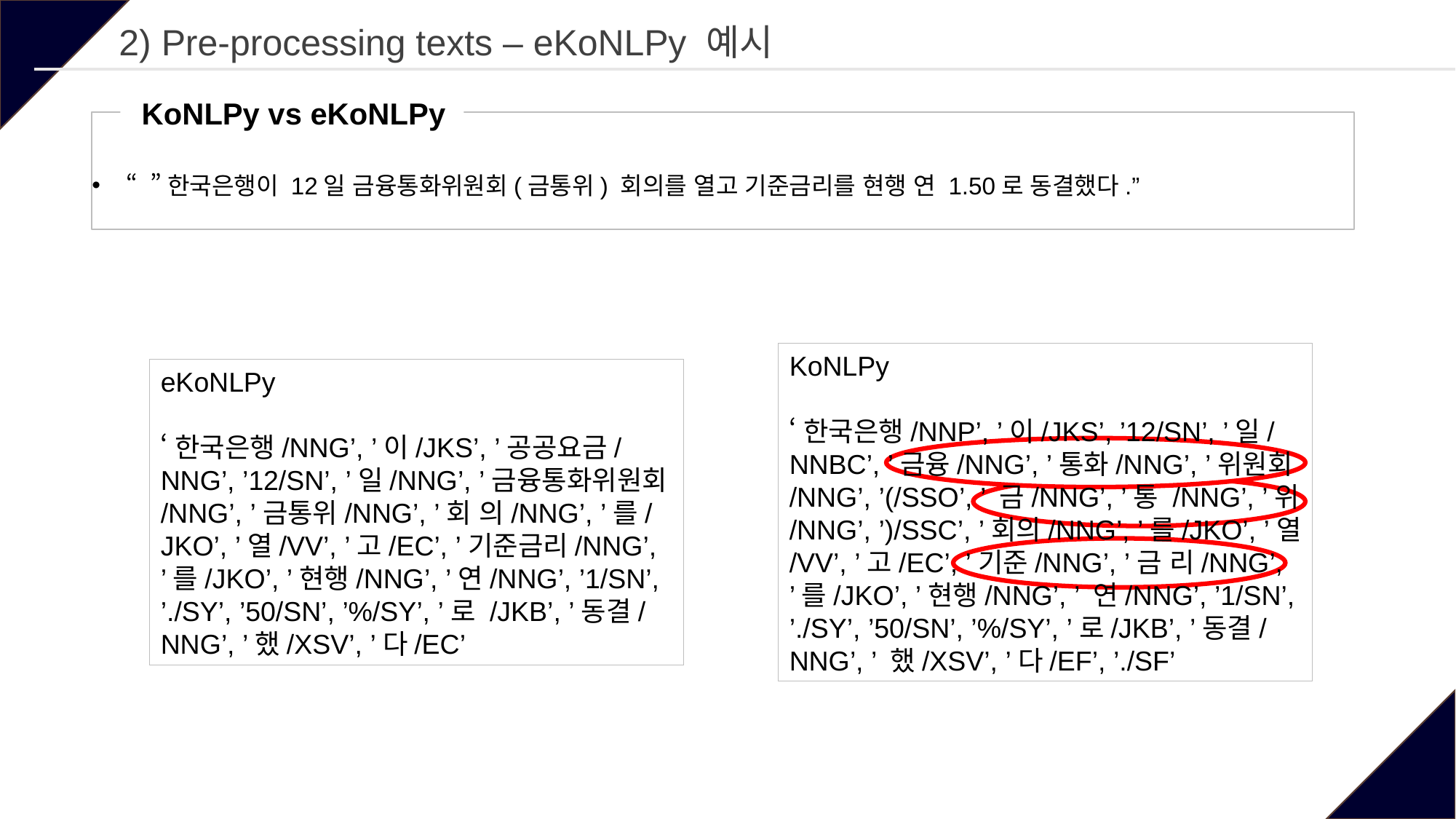

#

2) Pre-processing texts – eKoNLPy 예시

KoNLPy vs eKoNLPy

“”한국은행이 12일 금융통화위원회(금통위) 회의를 열고 기준금리를 현행 연 1.50로 동결했다.”

KoNLPy

‘한국은행/NNP’, ’이/JKS’, ’12/SN’, ’일/NNBC’, ’금융/NNG’, ’통화/NNG’, ’위원회/NNG’, ’(/SSO’, ’ 금/NNG’, ’통 /NNG’, ’위/NNG’, ’)/SSC’, ’회의/NNG’, ’를/JKO’, ’열/VV’, ’고/EC’, ’기준/NNG’, ’금 리/NNG’, ’를/JKO’, ’현행/NNG’, ’ 연/NNG’, ’1/SN’, ’./SY’, ’50/SN’, ’%/SY’, ’로/JKB’, ’동결/NNG’, ’ 했/XSV’, ’다/EF’, ’./SF’
eKoNLPy

‘한국은행/NNG’, ’이/JKS’, ’공공요금/NNG’, ’12/SN’, ’일/NNG’, ’금융통화위원회/NNG’, ’금통위/NNG’, ’회 의/NNG’, ’를/JKO’, ’열/VV’, ’고/EC’, ’기준금리/NNG’, ’를/JKO’, ’현행/NNG’, ’연/NNG’, ’1/SN’, ’./SY’, ’50/SN’, ’%/SY’, ’로 /JKB’, ’동결/NNG’, ’했/XSV’, ’다/EC’